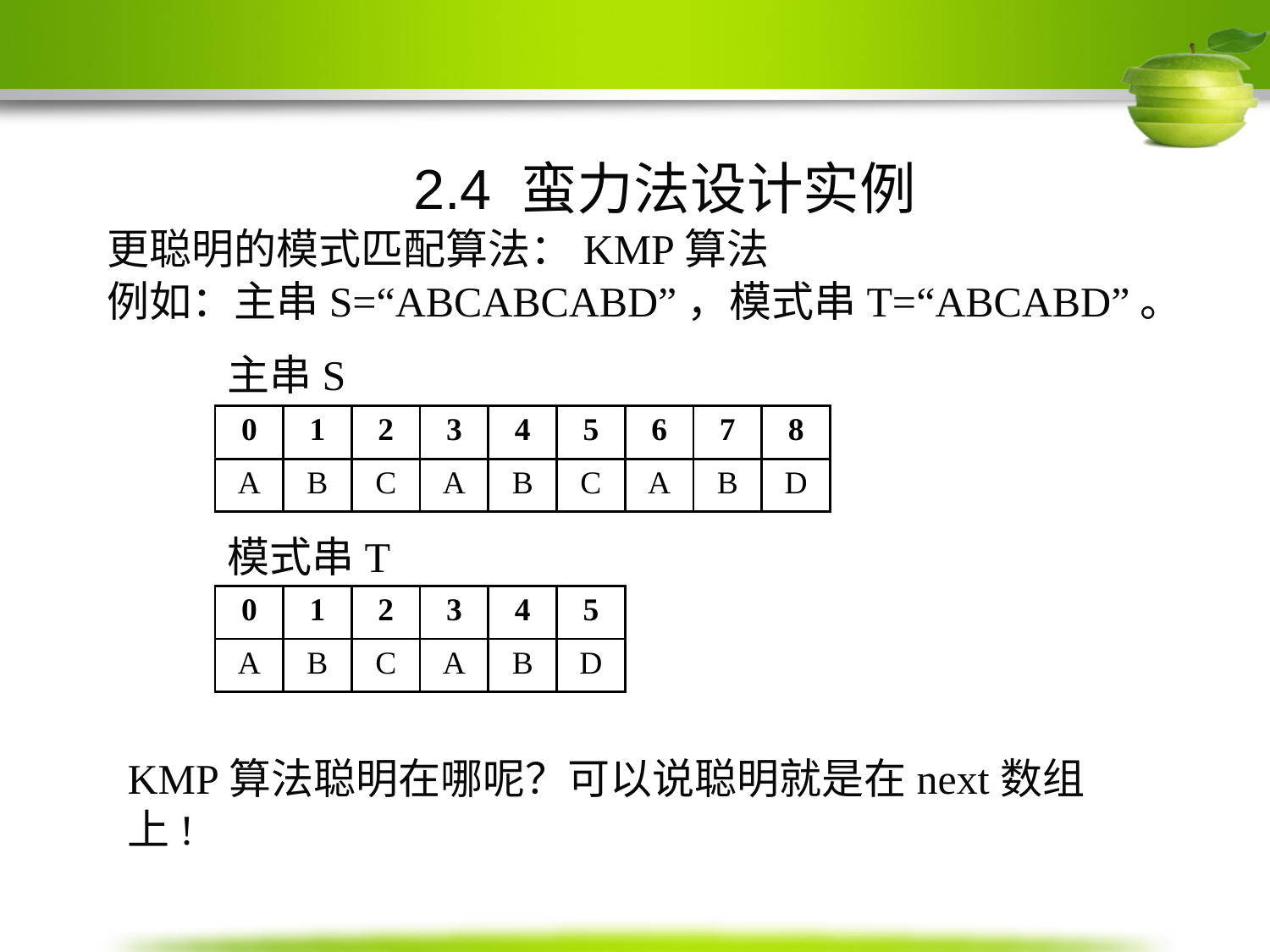

2.4 蛮力法设计实例
更聪明的模式匹配算法：KMP算法
例如：主串S=“ABCABCABD”，模式串T=“ABCABD”。
主串S
| 0 | 1 | 2 | 3 | 4 | 5 | 6 | 7 | 8 |
| --- | --- | --- | --- | --- | --- | --- | --- | --- |
| A | B | C | A | B | C | A | B | D |
模式串T
| 0 | 1 | 2 | 3 | 4 | 5 |
| --- | --- | --- | --- | --- | --- |
| A | B | C | A | B | D |
KMP算法聪明在哪呢？可以说聪明就是在next数组上!